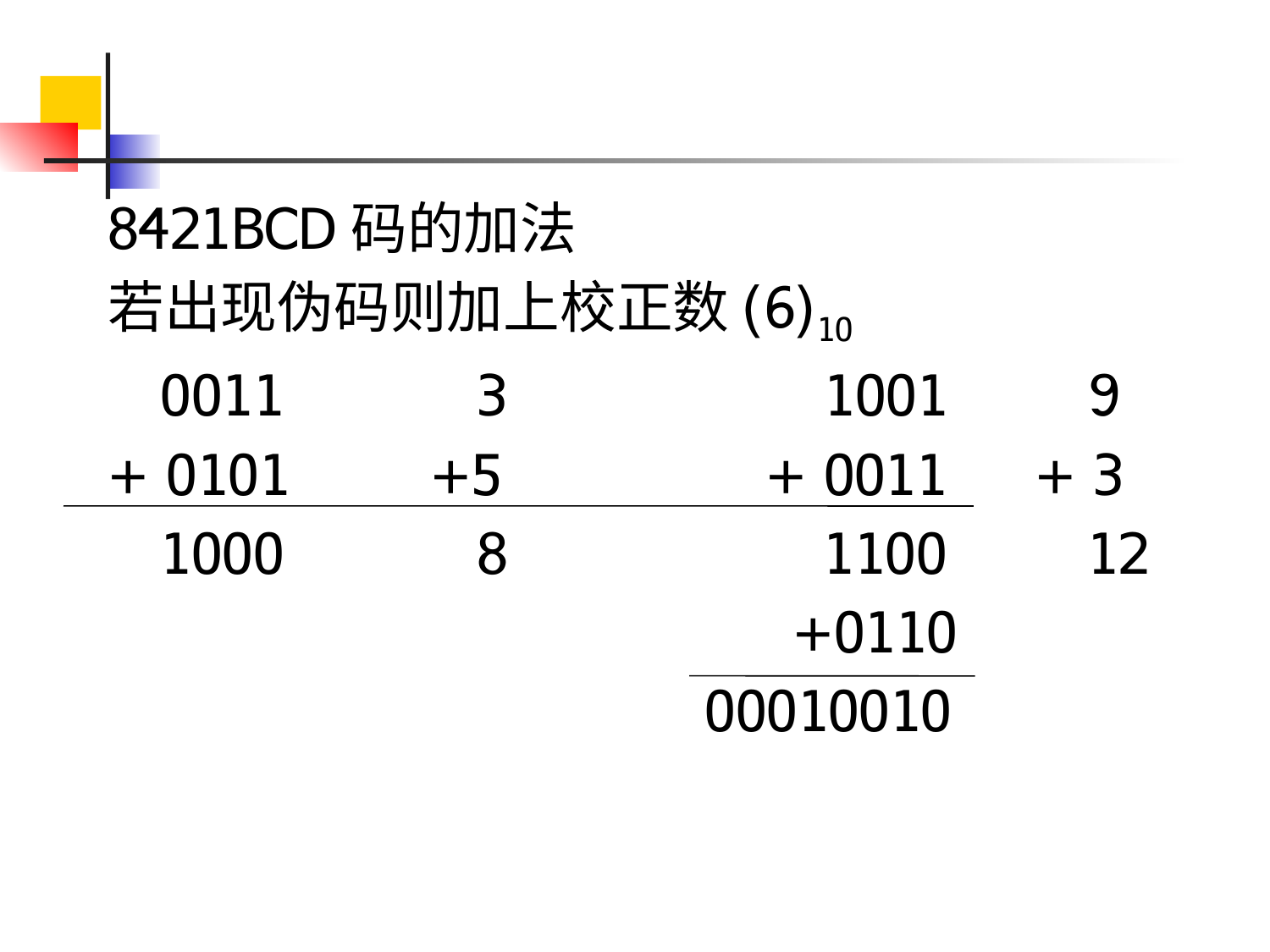

8421BCD码的加法
若出现伪码则加上校正数(6)10
   0011           3                  1001        9
+ 0101        +5               + 0011     + 3
   1000           8                  1100        12
                                       +0110
                                  00010010